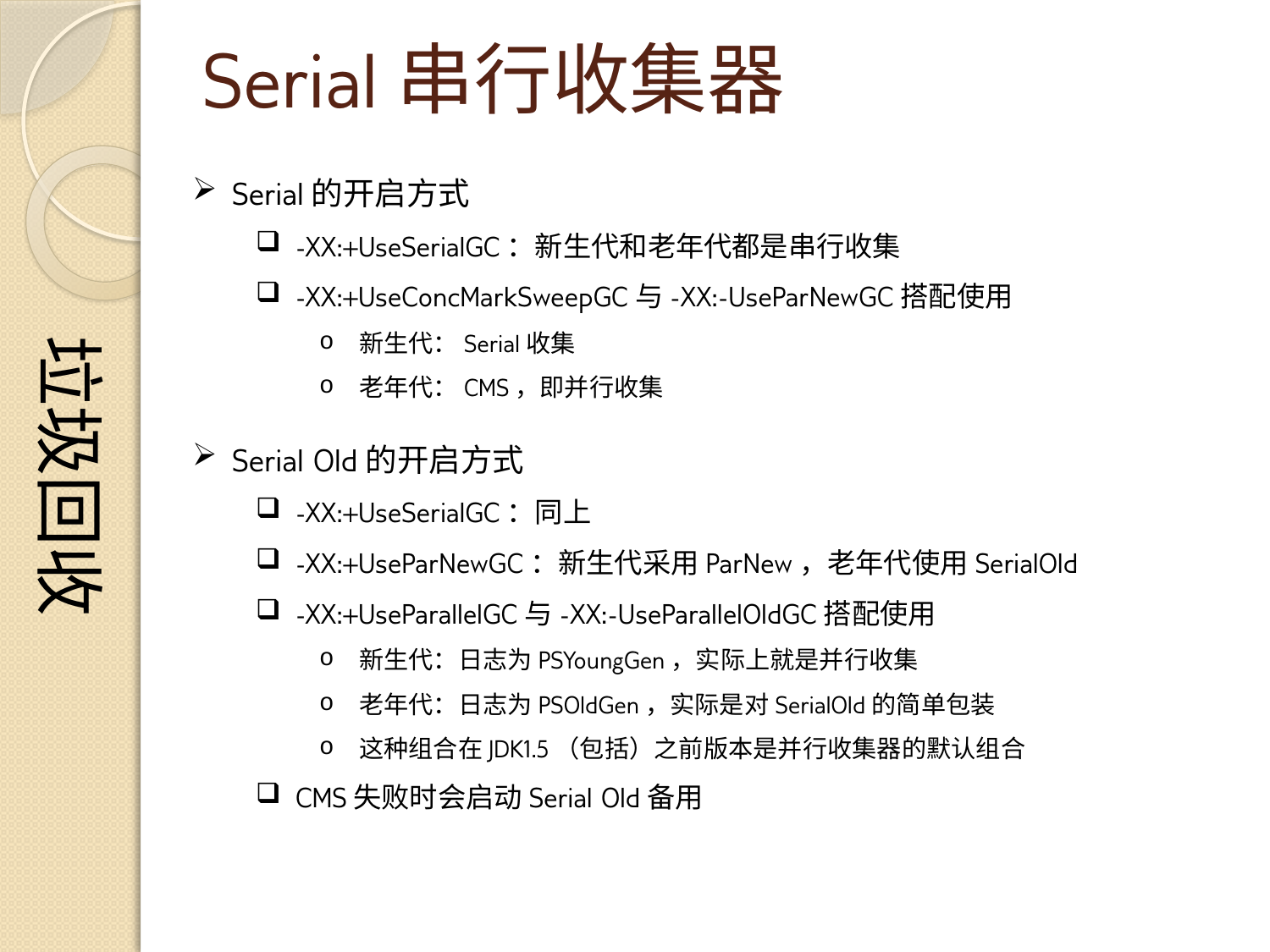

垃圾回收
# Serial串行收集器
Serial的开启方式
-XX:+UseSerialGC：新生代和老年代都是串行收集
-XX:+UseConcMarkSweepGC与-XX:-UseParNewGC搭配使用
新生代：Serial收集
老年代：CMS，即并行收集
Serial Old的开启方式
-XX:+UseSerialGC：同上
-XX:+UseParNewGC：新生代采用ParNew，老年代使用SerialOld
-XX:+UseParallelGC与-XX:-UseParallelOldGC搭配使用
新生代：日志为PSYoungGen，实际上就是并行收集
老年代：日志为PSOldGen，实际是对SerialOld的简单包装
这种组合在JDK1.5（包括）之前版本是并行收集器的默认组合
CMS失败时会启动Serial Old备用